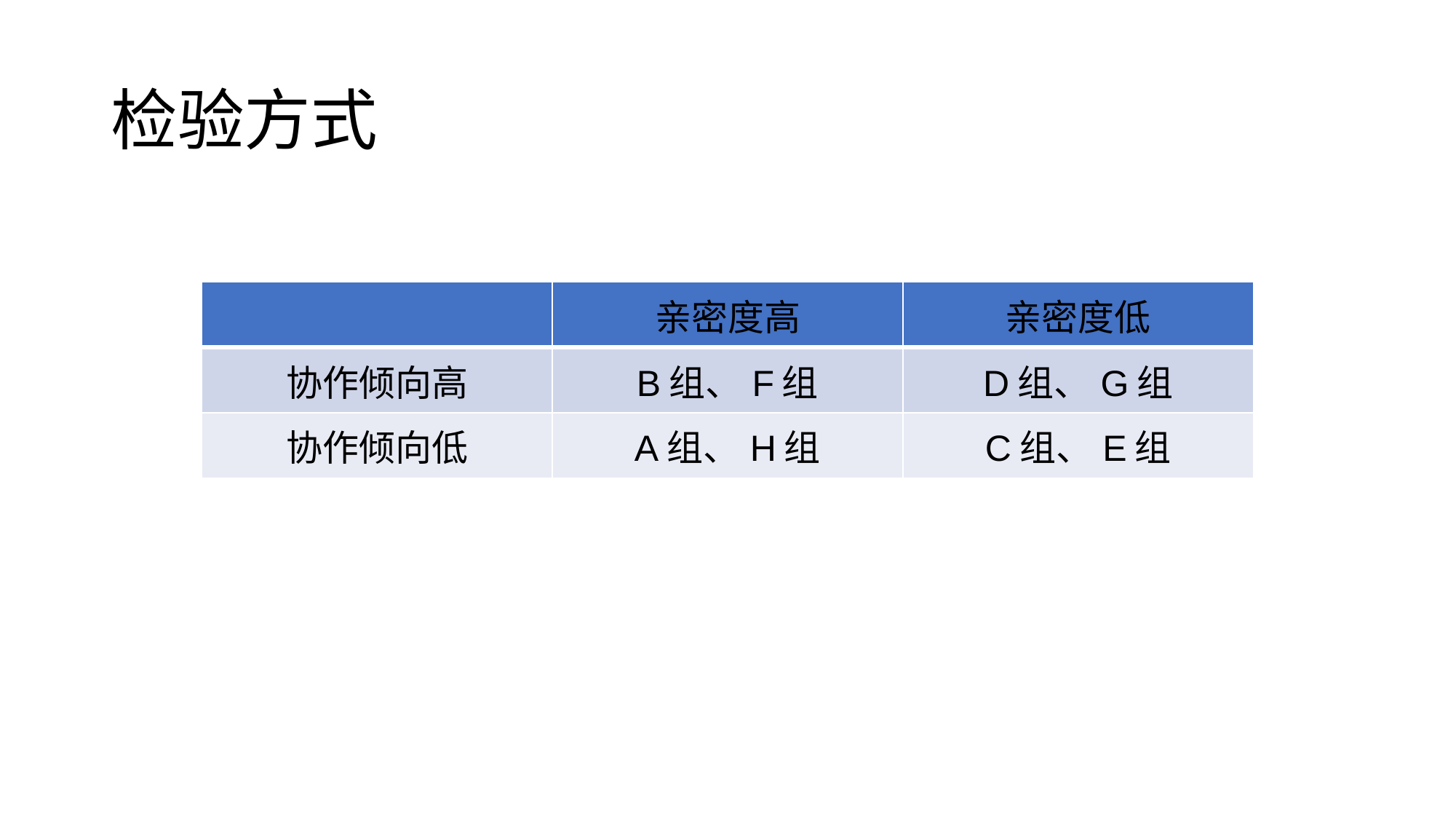

# 检验方式
|  | 亲密度高 | 亲密度低 |
| --- | --- | --- |
| 协作倾向高 | B组、F组 | D组、G组 |
| 协作倾向低 | A组、H组 | C组、E组 |